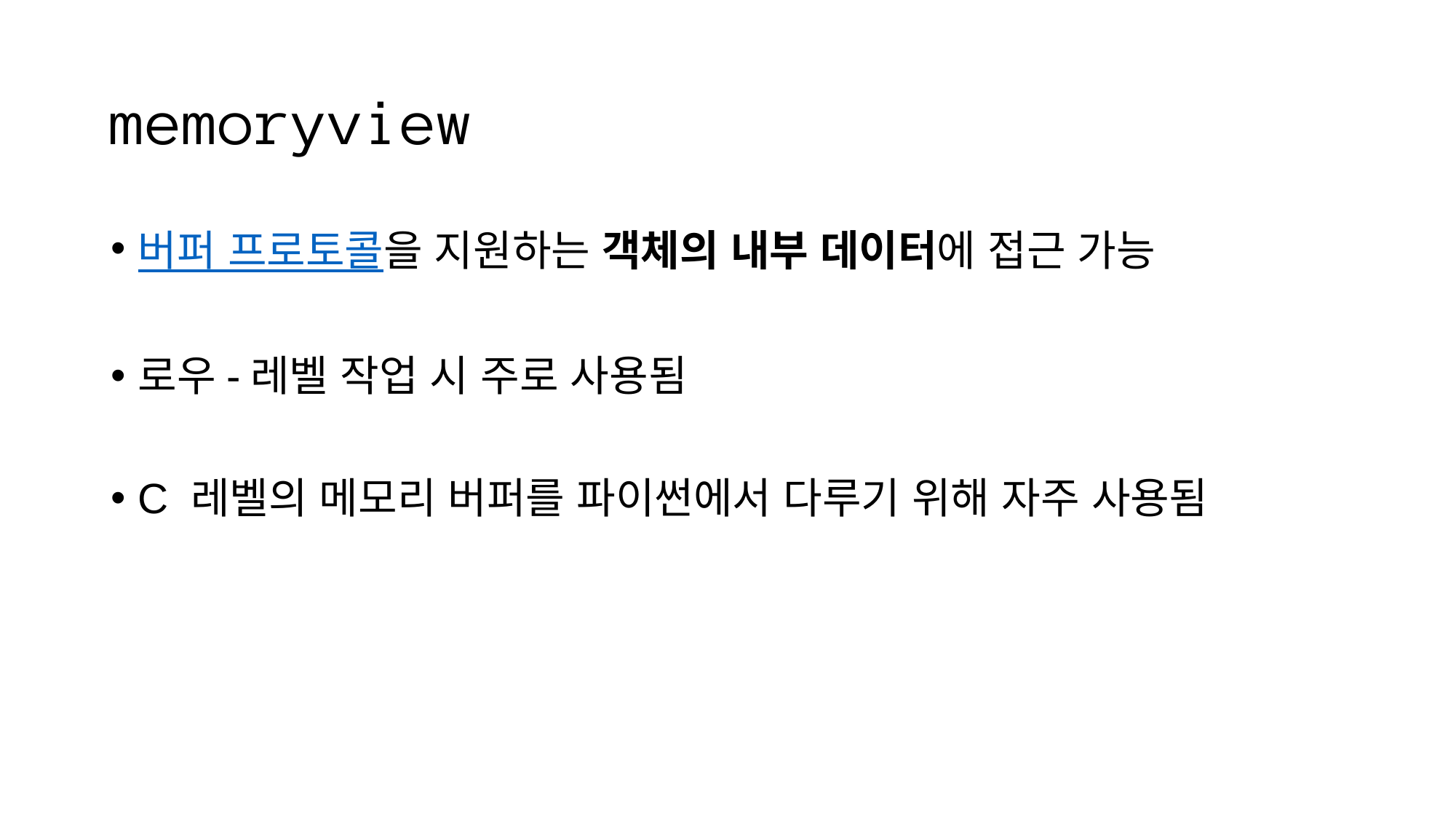

# memoryview
버퍼 프로토콜을 지원하는 객체의 내부 데이터에 접근 가능

로우-레벨 작업 시 주로 사용됨

C 레벨의 메모리 버퍼를 파이썬에서 다루기 위해 자주 사용됨